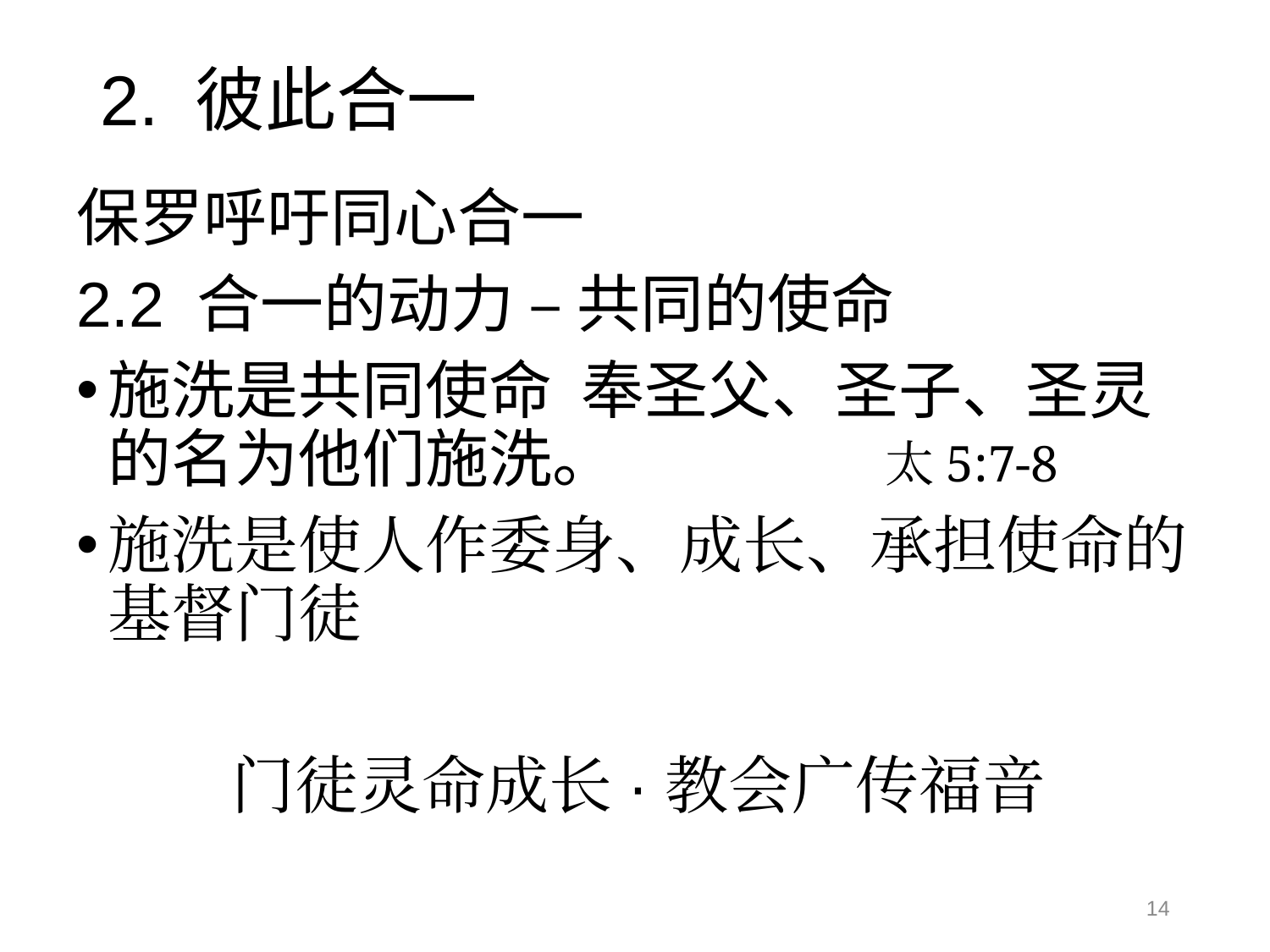

# 2. 彼此合一
保罗呼吁同心合一
2.2 合一的动力 – 共同的使命
施洗是共同使命  奉圣父、圣子、圣灵的名为他们施洗。                   太5:7-8
施洗是使人作委身、成长、承担使命的基督门徒

门徒灵命成长·教会广传福音

14